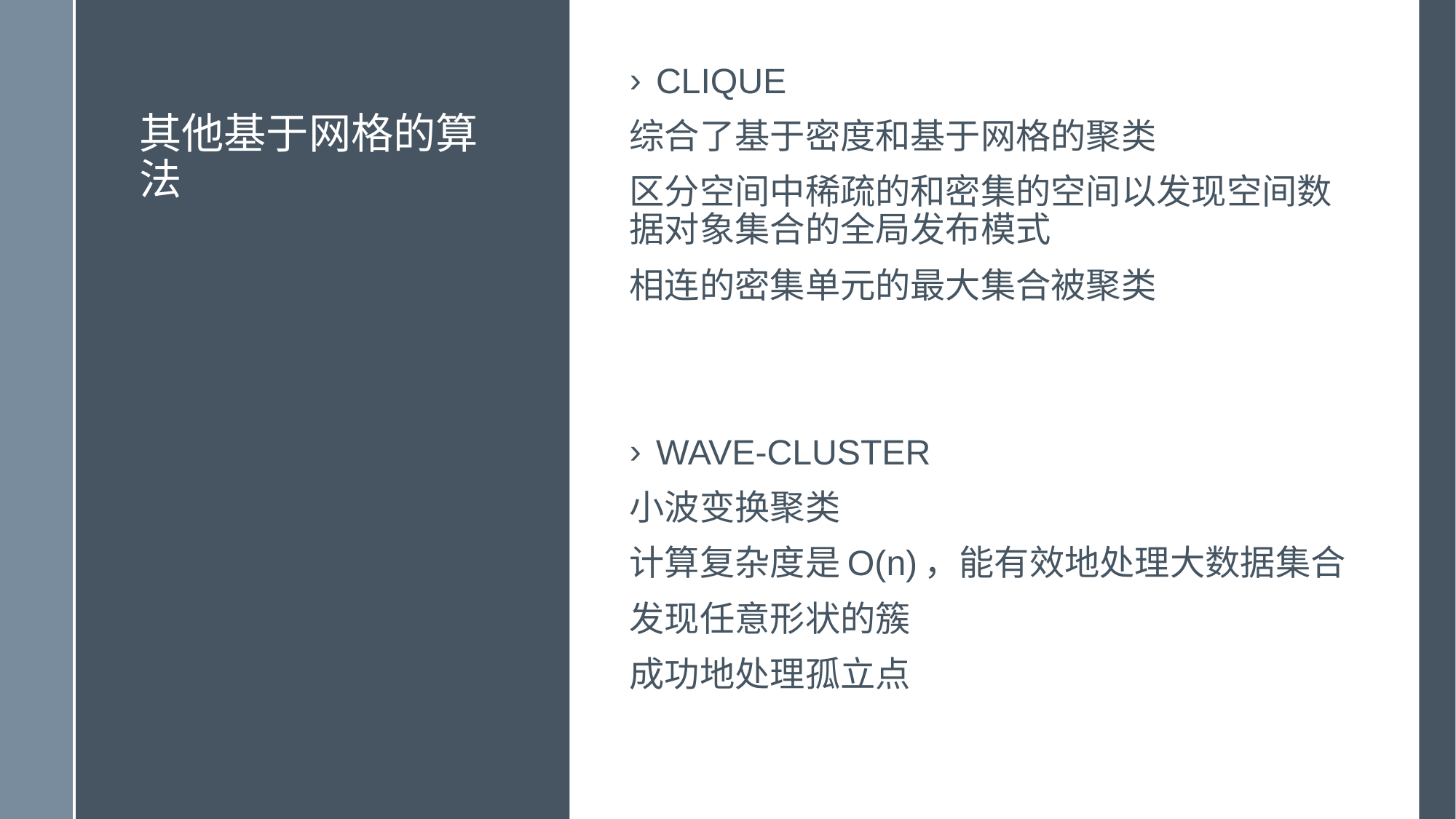

# 其他基于网格的算法
CLIQUE
综合了基于密度和基于网格的聚类
区分空间中稀疏的和密集的空间以发现空间数据对象集合的全局发布模式
相连的密集单元的最大集合被聚类

WAVE-CLUSTER
小波变换聚类
计算复杂度是O(n)，能有效地处理大数据集合
发现任意形状的簇
成功地处理孤立点